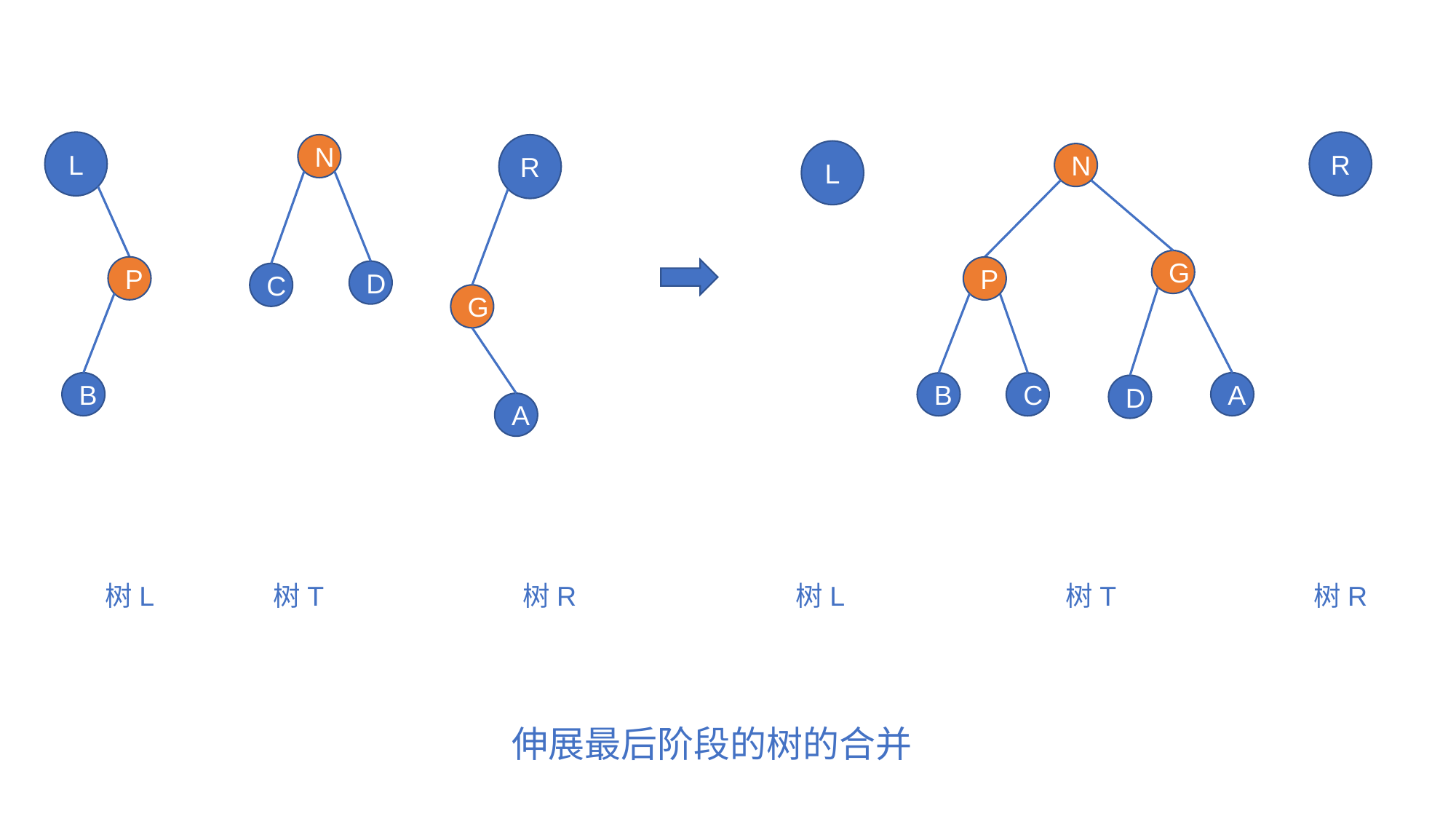

L
R
N
R
L
N
G
P
P

D
C
G
B
A
B
C
D
A
树L
树T
树L
树T
树R
树R
伸展最后阶段的树的合并